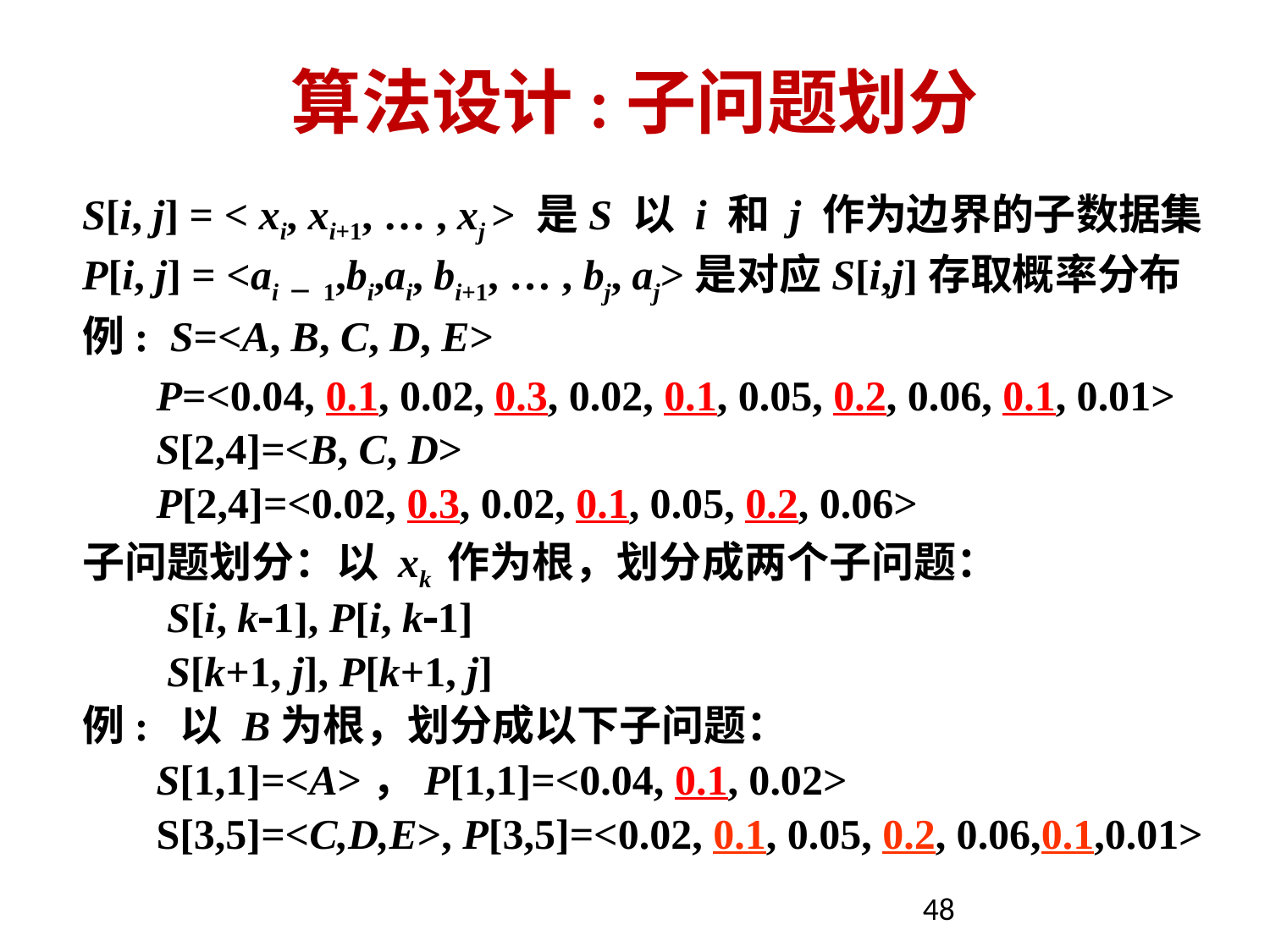

# 算法设计:子问题划分
S[i, j] = < xi, xi+1, … , xj > 是S 以 i 和 j 作为边界的子数据集
P[i, j] = <ai－1,bi,ai, bi+1, … , bj, aj>是对应S[i,j]存取概率分布
例:  S=<A, B, C, D, E>
       P=<0.04, 0.1, 0.02, 0.3, 0.02, 0.1, 0.05, 0.2, 0.06, 0.1, 0.01>
       S[2,4]=<B, C, D>
       P[2,4]=<0.02, 0.3, 0.02, 0.1, 0.05, 0.2, 0.06>
子问题划分：以 xk 作为根，划分成两个子问题：
        S[i, k−1], P[i, k−1]
        S[k+1, j], P[k+1, j]
例:  以 B为根，划分成以下子问题：
       S[1,1]=<A>，P[1,1]=<0.04, 0.1, 0.02>
       S[3,5]=<C,D,E>, P[3,5]=<0.02, 0.1, 0.05, 0.2, 0.06,0.1,0.01>

48